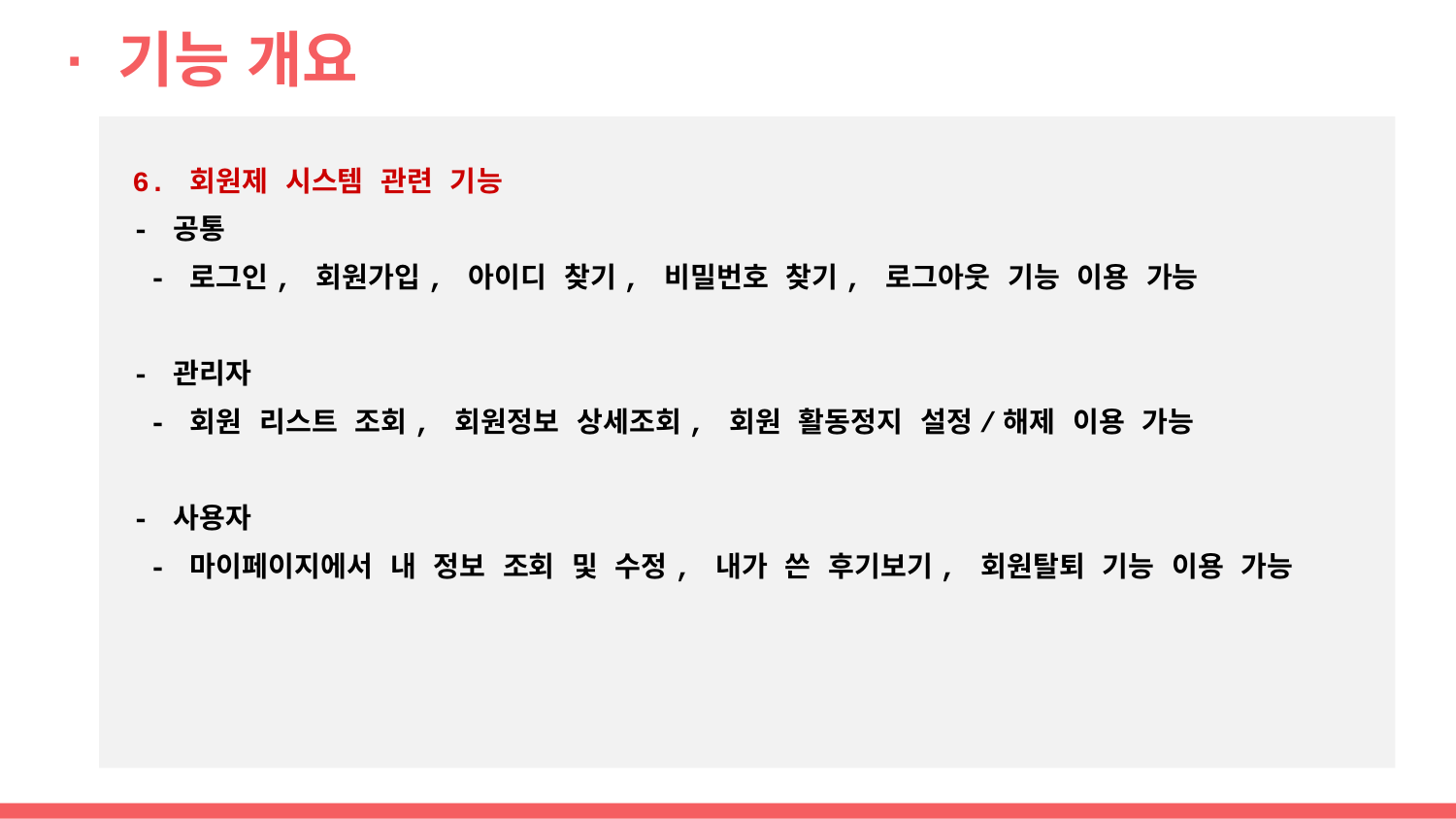

# · 기능 개요

6. 회원제 시스템 관련 기능
- 공통
 - 로그인, 회원가입, 아이디 찾기, 비밀번호 찾기, 로그아웃 기능 이용 가능

- 관리자
 - 회원 리스트 조회, 회원정보 상세조회, 회원 활동정지 설정/해제 이용 가능

- 사용자
 - 마이페이지에서 내 정보 조회 및 수정, 내가 쓴 후기보기, 회원탈퇴 기능 이용 가능